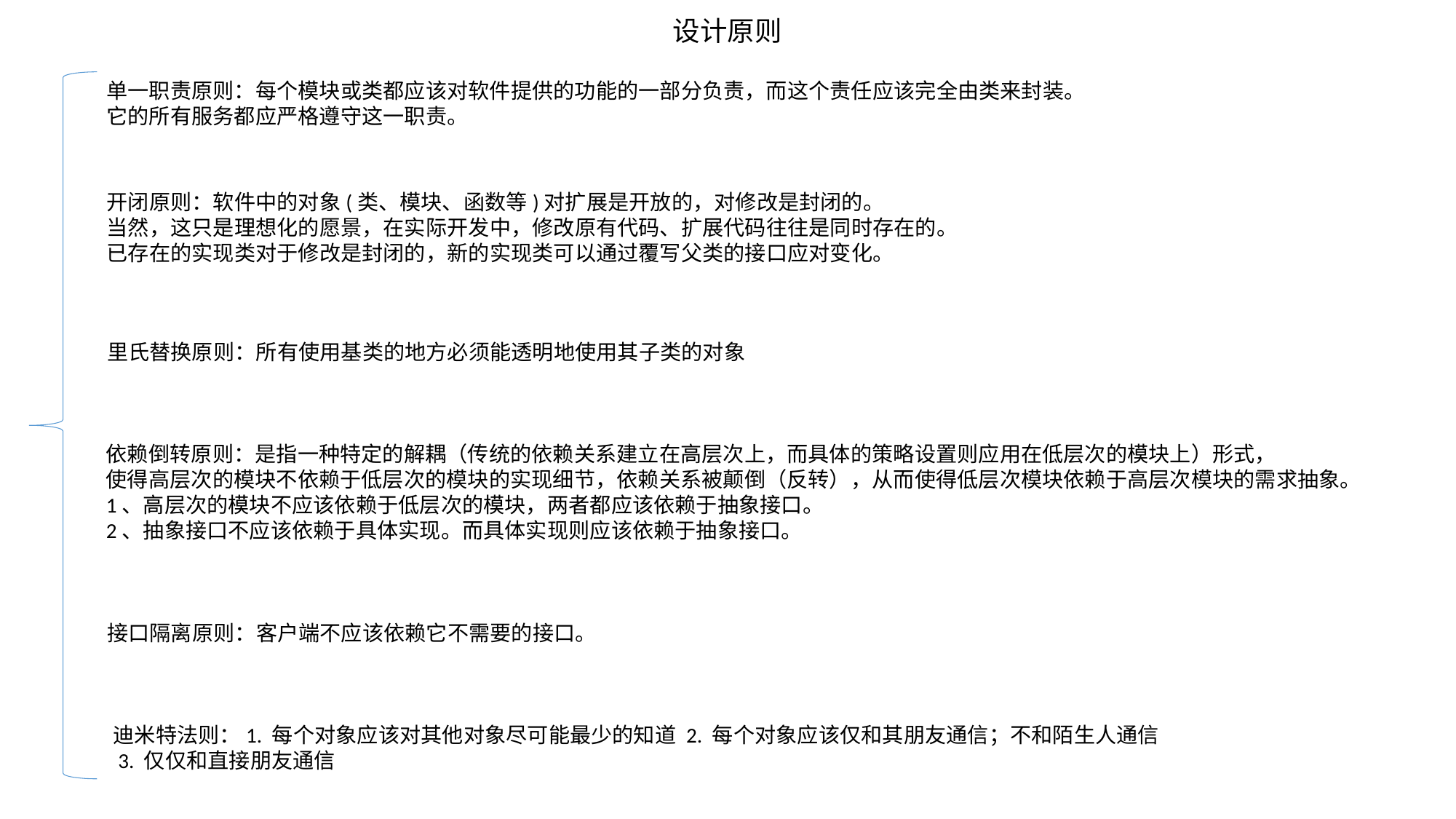

设计原则

单一职责原则：每个模块或类都应该对软件提供的功能的一部分负责，而这个责任应该完全由类来封装。
它的所有服务都应严格遵守这一职责。
开闭原则：软件中的对象(类、模块、函数等)对扩展是开放的，对修改是封闭的。
当然，这只是理想化的愿景，在实际开发中，修改原有代码、扩展代码往往是同时存在的。
已存在的实现类对于修改是封闭的，新的实现类可以通过覆写父类的接口应对变化。
里氏替换原则：所有使用基类的地方必须能透明地使用其子类的对象
依赖倒转原则：是指一种特定的解耦（传统的依赖关系建立在高层次上，而具体的策略设置则应用在低层次的模块上）形式，
使得高层次的模块不依赖于低层次的模块的实现细节，依赖关系被颠倒（反转），从而使得低层次模块依赖于高层次模块的需求抽象。
1、高层次的模块不应该依赖于低层次的模块，两者都应该依赖于抽象接口。
2、抽象接口不应该依赖于具体实现。而具体实现则应该依赖于抽象接口。
接口隔离原则：客户端不应该依赖它不需要的接口。
迪米特法则：1. 每个对象应该对其他对象尽可能最少的知道 2. 每个对象应该仅和其朋友通信；不和陌生人通信
 3. 仅仅和直接朋友通信